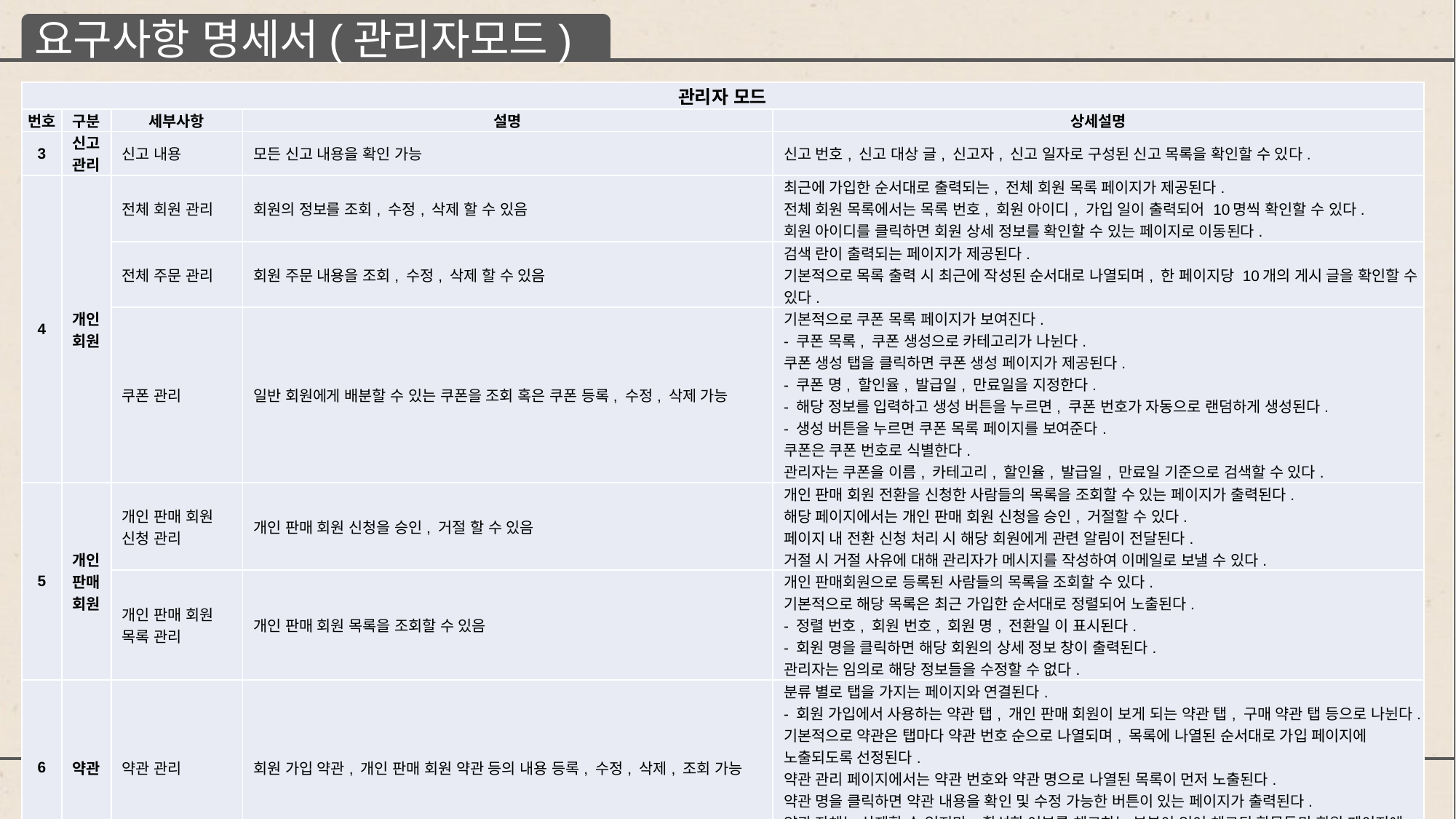

요구사항 명세서(관리자모드)
| 관리자 모드 |  |  |  |  |
| --- | --- | --- | --- | --- |
| 번호 | 구분 | 세부사항 | 설명 | 상세설명 |
| 3 | 신고 관리 | 신고 내용 | 모든 신고 내용을 확인 가능 | 신고 번호, 신고 대상 글, 신고자, 신고 일자로 구성된 신고 목록을 확인할 수 있다. |
| 4 | 개인 회원 | 전체 회원 관리 | 회원의 정보를 조회, 수정, 삭제 할 수 있음 | 최근에 가입한 순서대로 출력되는, 전체 회원 목록 페이지가 제공된다. 전체 회원 목록에서는 목록 번호, 회원 아이디, 가입 일이 출력되어 10명씩 확인할 수 있다. 회원 아이디를 클릭하면 회원 상세 정보를 확인할 수 있는 페이지로 이동된다. |
|  |  | 전체 주문 관리 | 회원 주문 내용을 조회, 수정, 삭제 할 수 있음 | 검색 란이 출력되는 페이지가 제공된다. 기본적으로 목록 출력 시 최근에 작성된 순서대로 나열되며, 한 페이지당 10개의 게시 글을 확인할 수 있다. |
|  |  | 쿠폰 관리 | 일반 회원에게 배분할 수 있는 쿠폰을 조회 혹은 쿠폰 등록, 수정, 삭제 가능 | 기본적으로 쿠폰 목록 페이지가 보여진다. - 쿠폰 목록, 쿠폰 생성으로 카테고리가 나뉜다. 쿠폰 생성 탭을 클릭하면 쿠폰 생성 페이지가 제공된다. - 쿠폰 명, 할인율, 발급일, 만료일을 지정한다. - 해당 정보를 입력하고 생성 버튼을 누르면, 쿠폰 번호가 자동으로 랜덤하게 생성된다. - 생성 버튼을 누르면 쿠폰 목록 페이지를 보여준다. 쿠폰은 쿠폰 번호로 식별한다. 관리자는 쿠폰을 이름, 카테고리, 할인율, 발급일, 만료일 기준으로 검색할 수 있다. |
| 5 | 개인 판매 회원 | 개인 판매 회원 신청 관리 | 개인 판매 회원 신청을 승인, 거절 할 수 있음 | 개인 판매 회원 전환을 신청한 사람들의 목록을 조회할 수 있는 페이지가 출력된다. 해당 페이지에서는 개인 판매 회원 신청을 승인, 거절할 수 있다. 페이지 내 전환 신청 처리 시 해당 회원에게 관련 알림이 전달된다. 거절 시 거절 사유에 대해 관리자가 메시지를 작성하여 이메일로 보낼 수 있다. |
|  |  | 개인 판매 회원 목록 관리 | 개인 판매 회원 목록을 조회할 수 있음 | 개인 판매회원으로 등록된 사람들의 목록을 조회할 수 있다. 기본적으로 해당 목록은 최근 가입한 순서대로 정렬되어 노출된다. - 정렬 번호, 회원 번호, 회원 명, 전환일 이 표시된다. - 회원 명을 클릭하면 해당 회원의 상세 정보 창이 출력된다. 관리자는 임의로 해당 정보들을 수정할 수 없다. |
| 6 | 약관 | 약관 관리 | 회원 가입 약관, 개인 판매 회원 약관 등의 내용 등록, 수정, 삭제, 조회 가능 | 분류 별로 탭을 가지는 페이지와 연결된다. - 회원 가입에서 사용하는 약관 탭, 개인 판매 회원이 보게 되는 약관 탭, 구매 약관 탭 등으로 나뉜다. 기본적으로 약관은 탭마다 약관 번호 순으로 나열되며, 목록에 나열된 순서대로 가입 페이지에 노출되도록 선정된다. 약관 관리 페이지에서는 약관 번호와 약관 명으로 나열된 목록이 먼저 노출된다. 약관 명을 클릭하면 약관 내용을 확인 및 수정 가능한 버튼이 있는 페이지가 출력된다. 약관 자체는 삭제할 수 없지만, 활성화 여부를 체크하는 부분이 있어 체크된 항목들만 회원 페이지에 노출된다. |